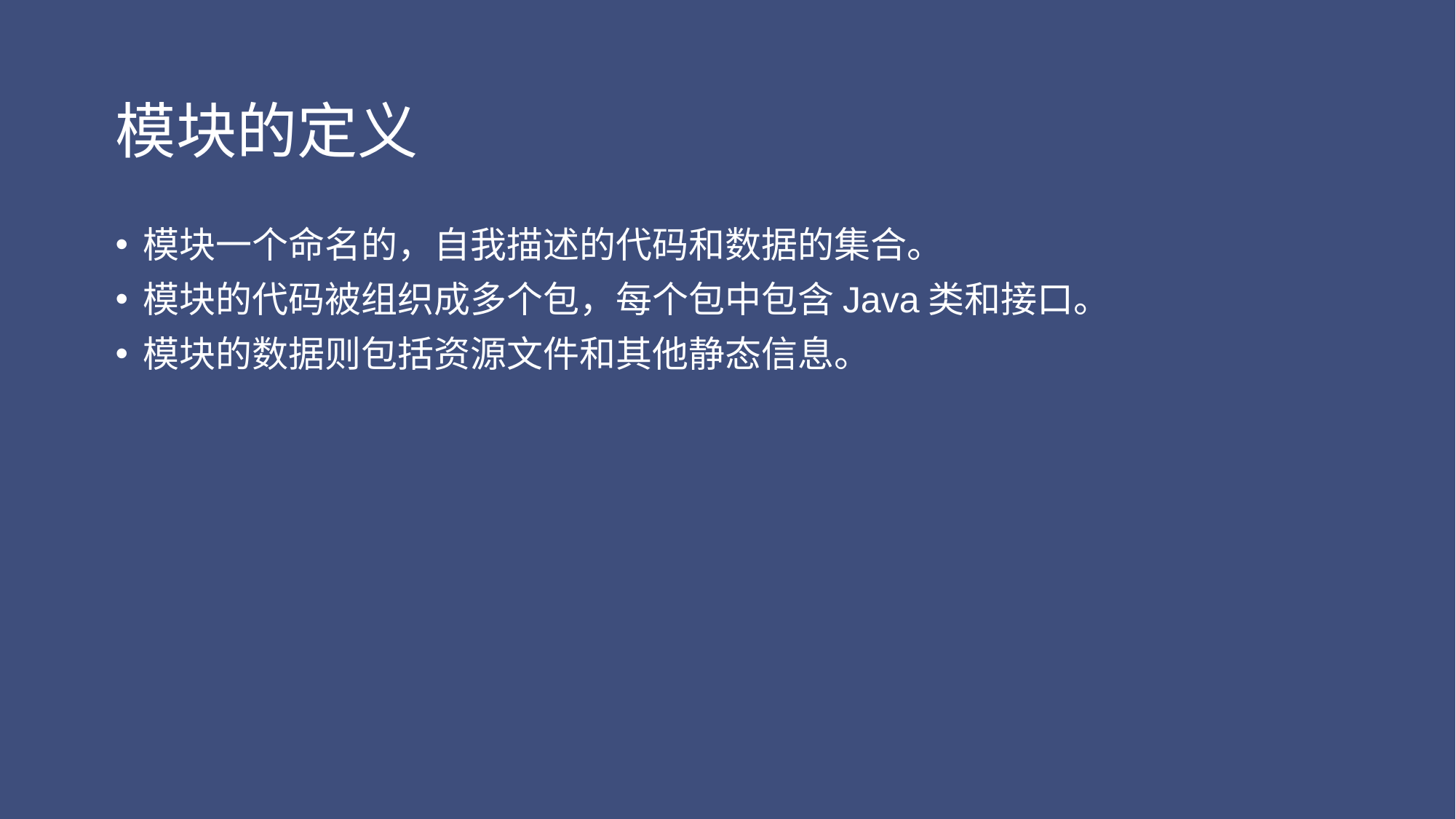

# 模块的定义
模块一个命名的，自我描述的代码和数据的集合。
模块的代码被组织成多个包，每个包中包含Java类和接口。
模块的数据则包括资源文件和其他静态信息。